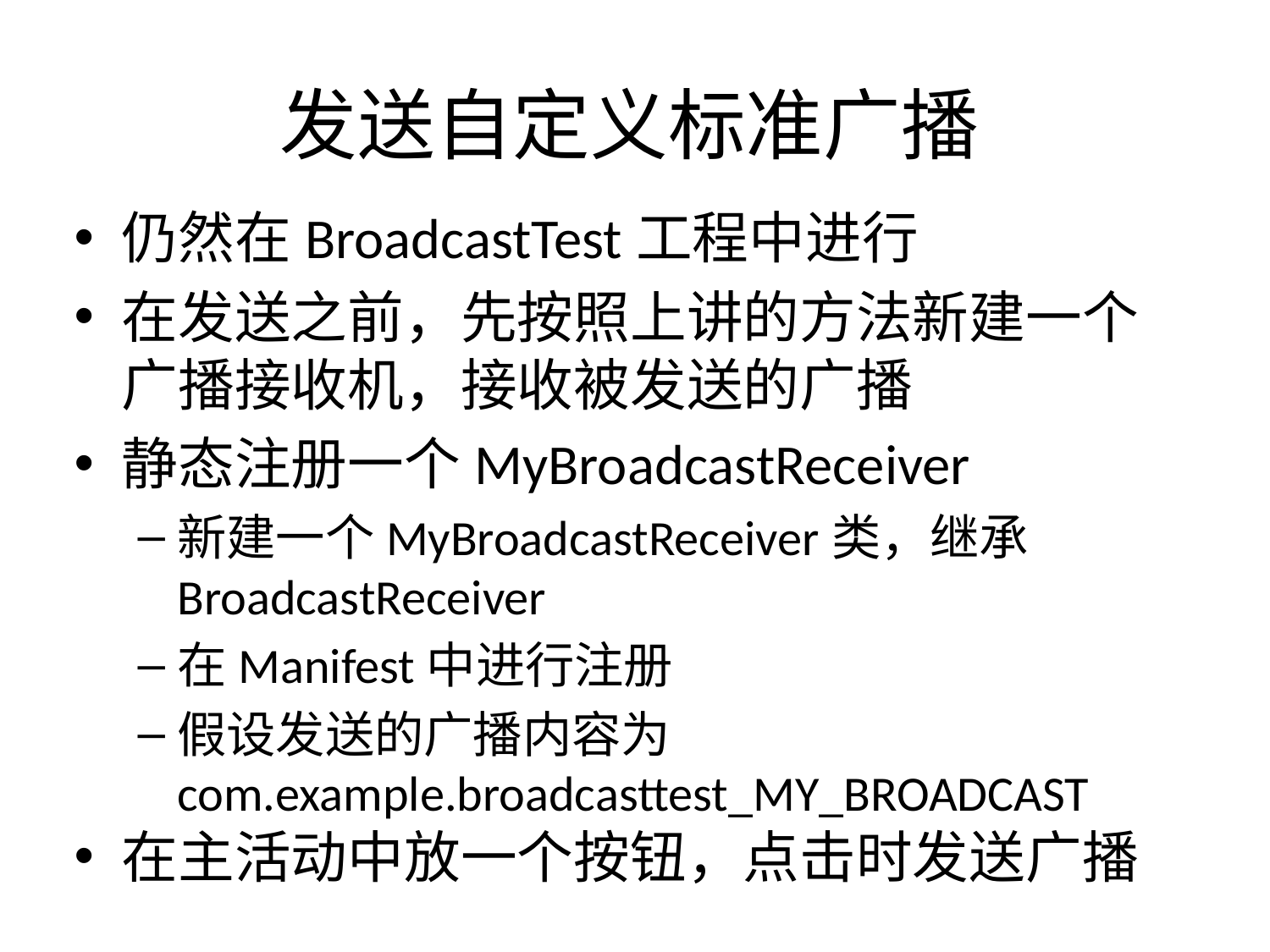

# 发送自定义标准广播
仍然在BroadcastTest工程中进行
在发送之前，先按照上讲的方法新建一个广播接收机，接收被发送的广播
静态注册一个MyBroadcastReceiver
新建一个MyBroadcastReceiver类，继承BroadcastReceiver
在Manifest中进行注册
假设发送的广播内容为com.example.broadcasttest_MY_BROADCAST
在主活动中放一个按钮，点击时发送广播